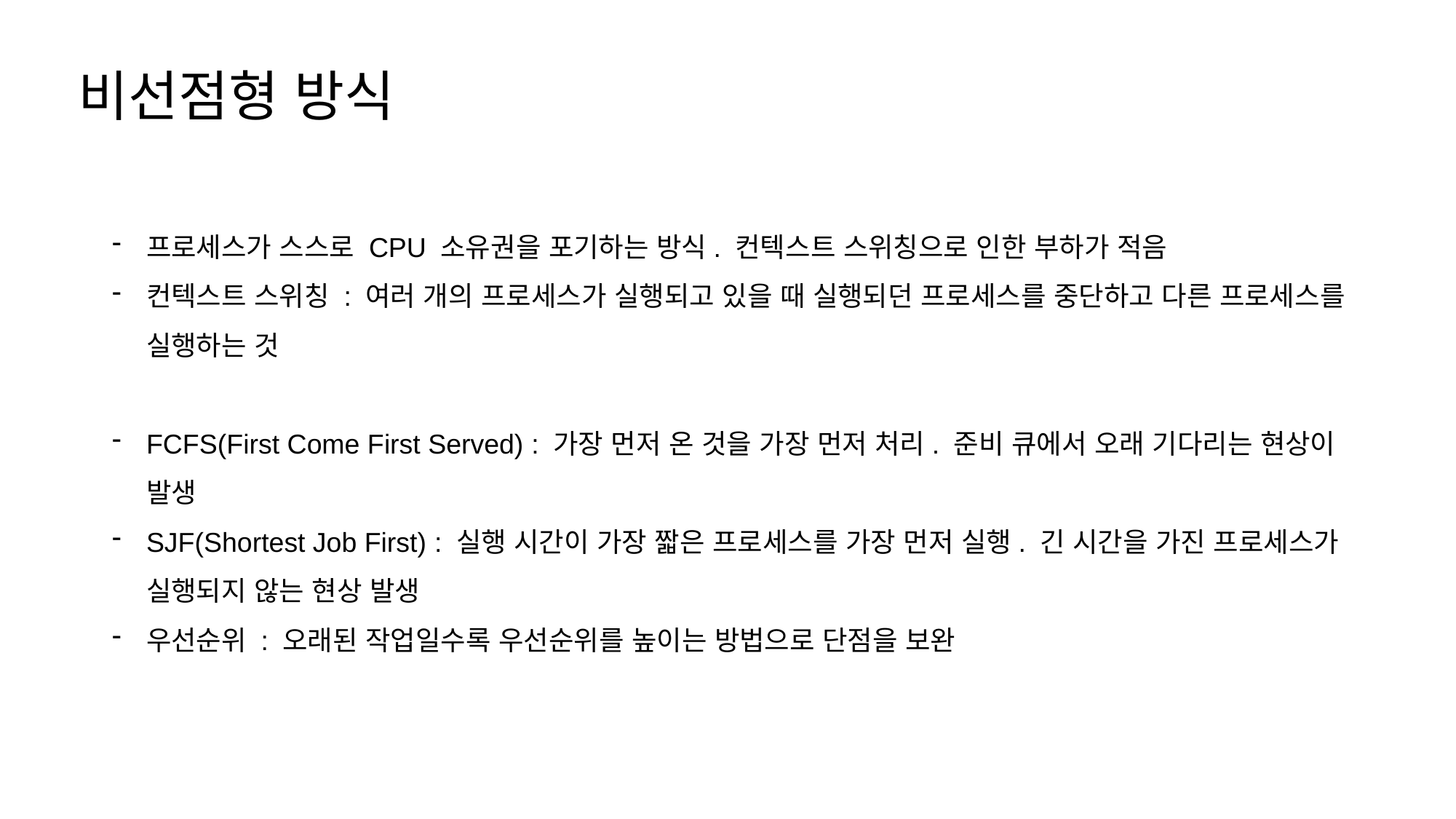

비선점형 방식
프로세스가 스스로 CPU 소유권을 포기하는 방식. 컨텍스트 스위칭으로 인한 부하가 적음
컨텍스트 스위칭 : 여러 개의 프로세스가 실행되고 있을 때 실행되던 프로세스를 중단하고 다른 프로세스를 실행하는 것

FCFS(First Come First Served) : 가장 먼저 온 것을 가장 먼저 처리. 준비 큐에서 오래 기다리는 현상이 발생
SJF(Shortest Job First) : 실행 시간이 가장 짧은 프로세스를 가장 먼저 실행. 긴 시간을 가진 프로세스가 실행되지 않는 현상 발생
우선순위 : 오래된 작업일수록 우선순위를 높이는 방법으로 단점을 보완